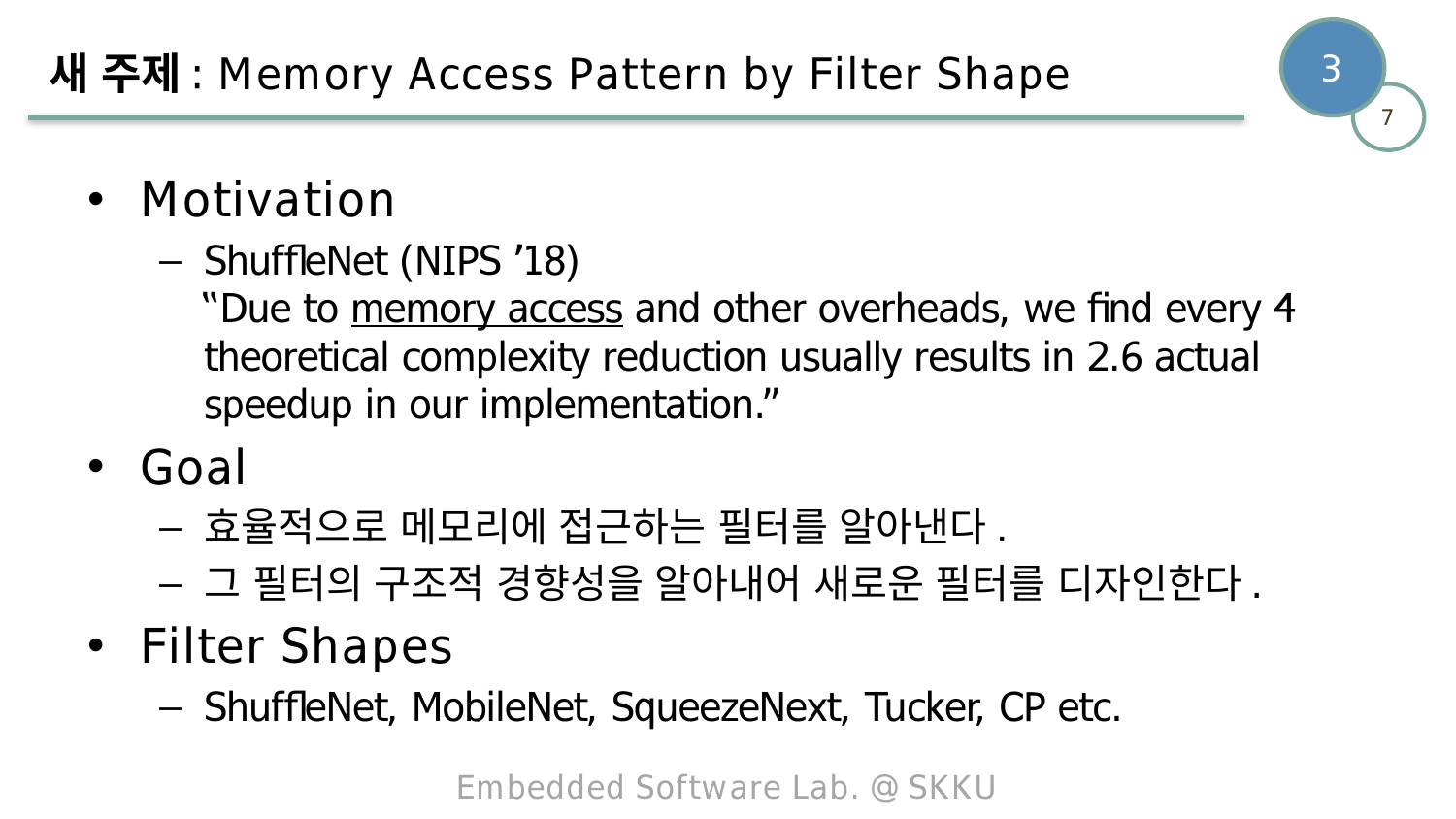

# 새 주제: Memory Access Pattern by Filter Shape
Motivation
ShuffleNet (NIPS ’18)
“Due to memory access and other overheads, we find every 4 theoretical complexity reduction usually results in 2.6 actual speedup in our implementation.”
Goal
효율적으로 메모리에 접근하는 필터를 알아낸다.
그 필터의 구조적 경향성을 알아내어 새로운 필터를 디자인한다.
Filter Shapes
ShuffleNet, MobileNet, SqueezeNext, Tucker, CP etc.